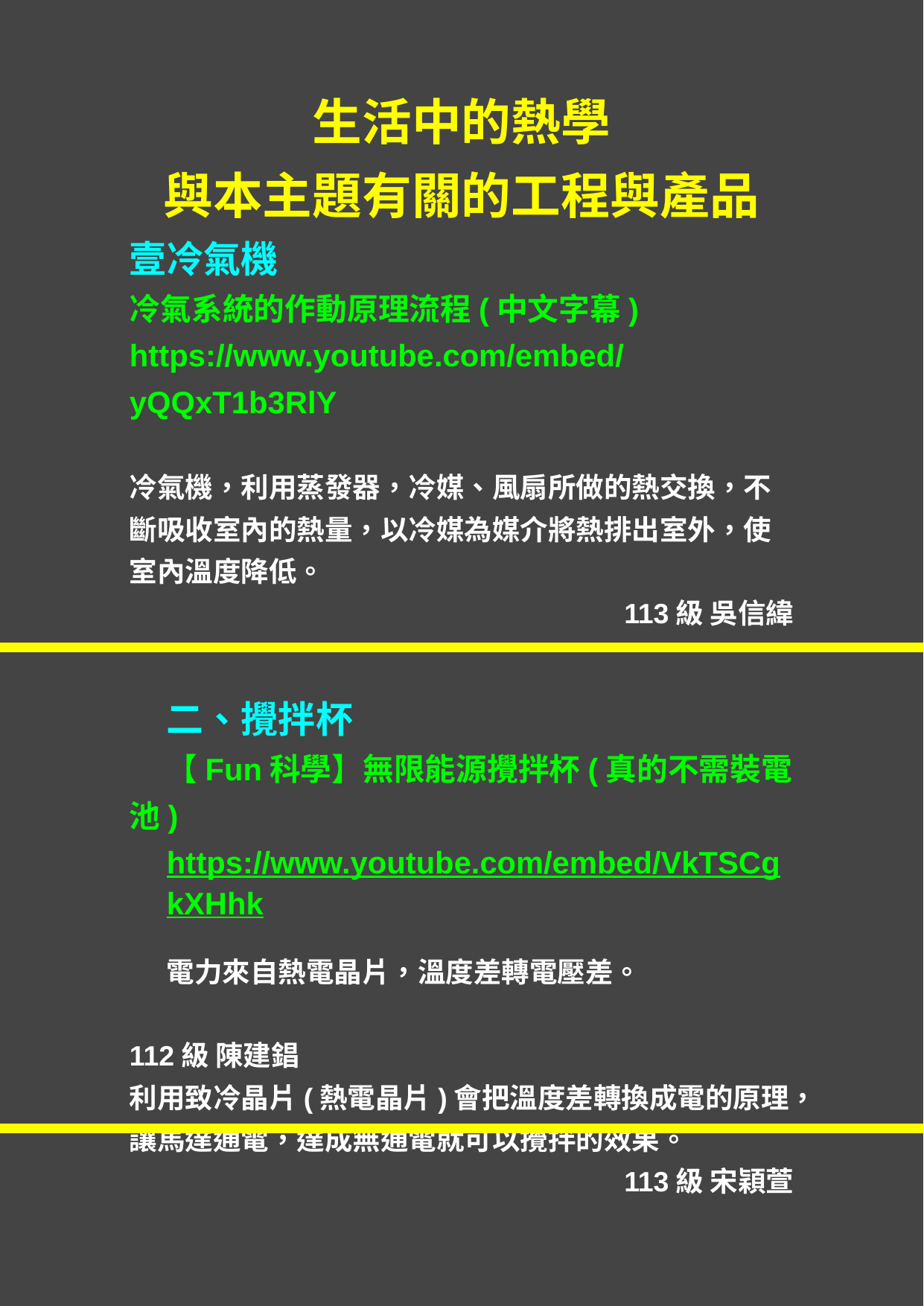

生活中的熱學
與本主題有關的工程與產品
冷氣機
冷氣系統的作動原理流程(中文字幕)
https://www.youtube.com/embed/yQQxT1b3RlY

冷氣機，利用蒸發器，冷媒、風扇所做的熱交換，不斷吸收室內的熱量，以冷媒為媒介將熱排出室外，使室內溫度降低。
 	      113級 吳信緯

二、攪拌杯
【Fun科學】無限能源攪拌杯(真的不需裝電池)
https://www.youtube.com/embed/VkTSCgkXHhk

電力來自熱電晶片，溫度差轉電壓差。
                           	                                      112級 陳建錩
利用致冷晶片(熱電晶片)會把溫度差轉換成電的原理，讓馬達通電，達成無通電就可以攪拌的效果。
113級 宋穎萱